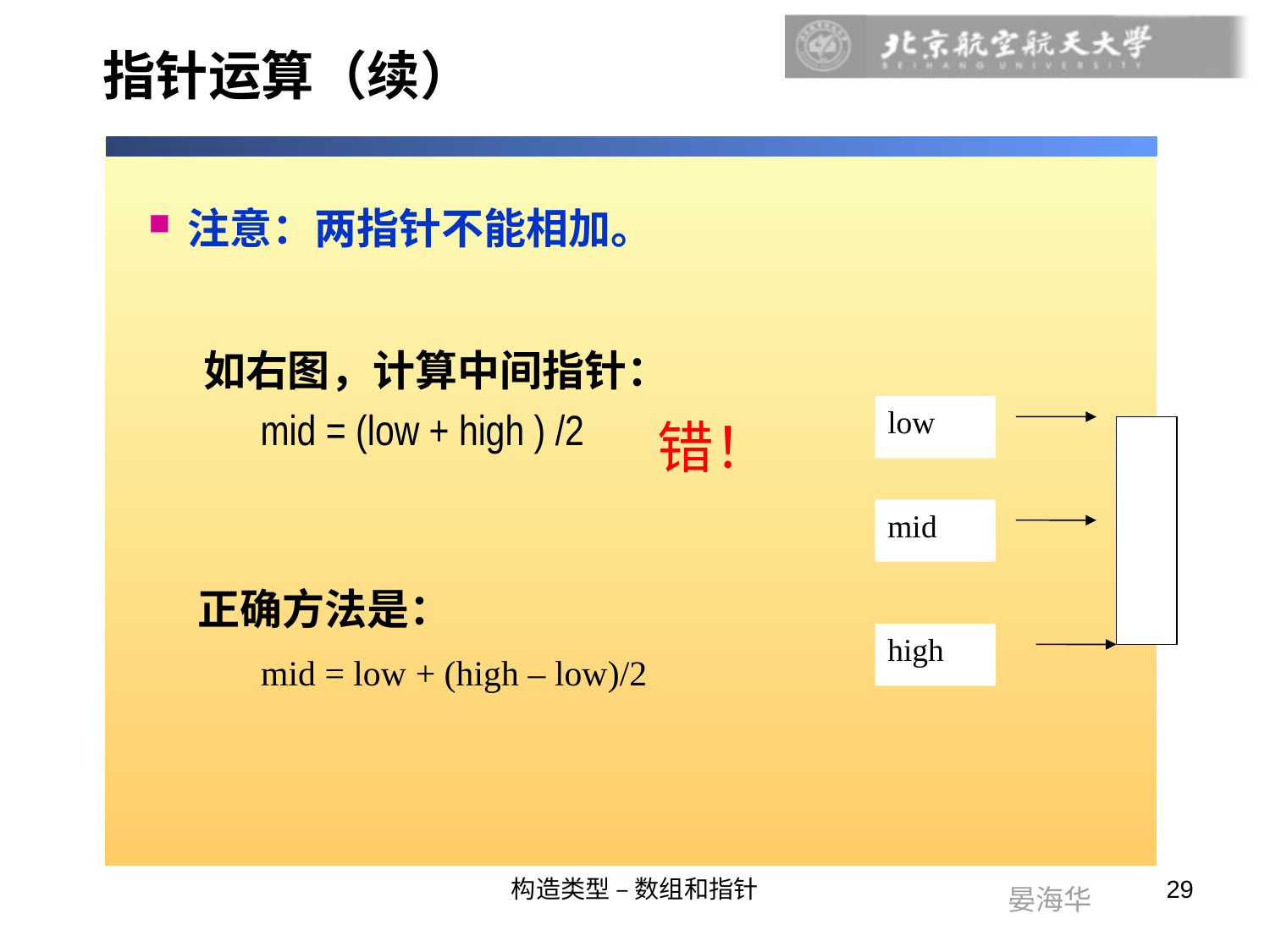

# 指针运算（续）
注意：两指针不能相加。

如右图，计算中间指针：
mid = (low + high ) /2

low

mid

high

错！
正确方法是：
mid = low + (high – low)/2
构造类型 – 数组和指针
29